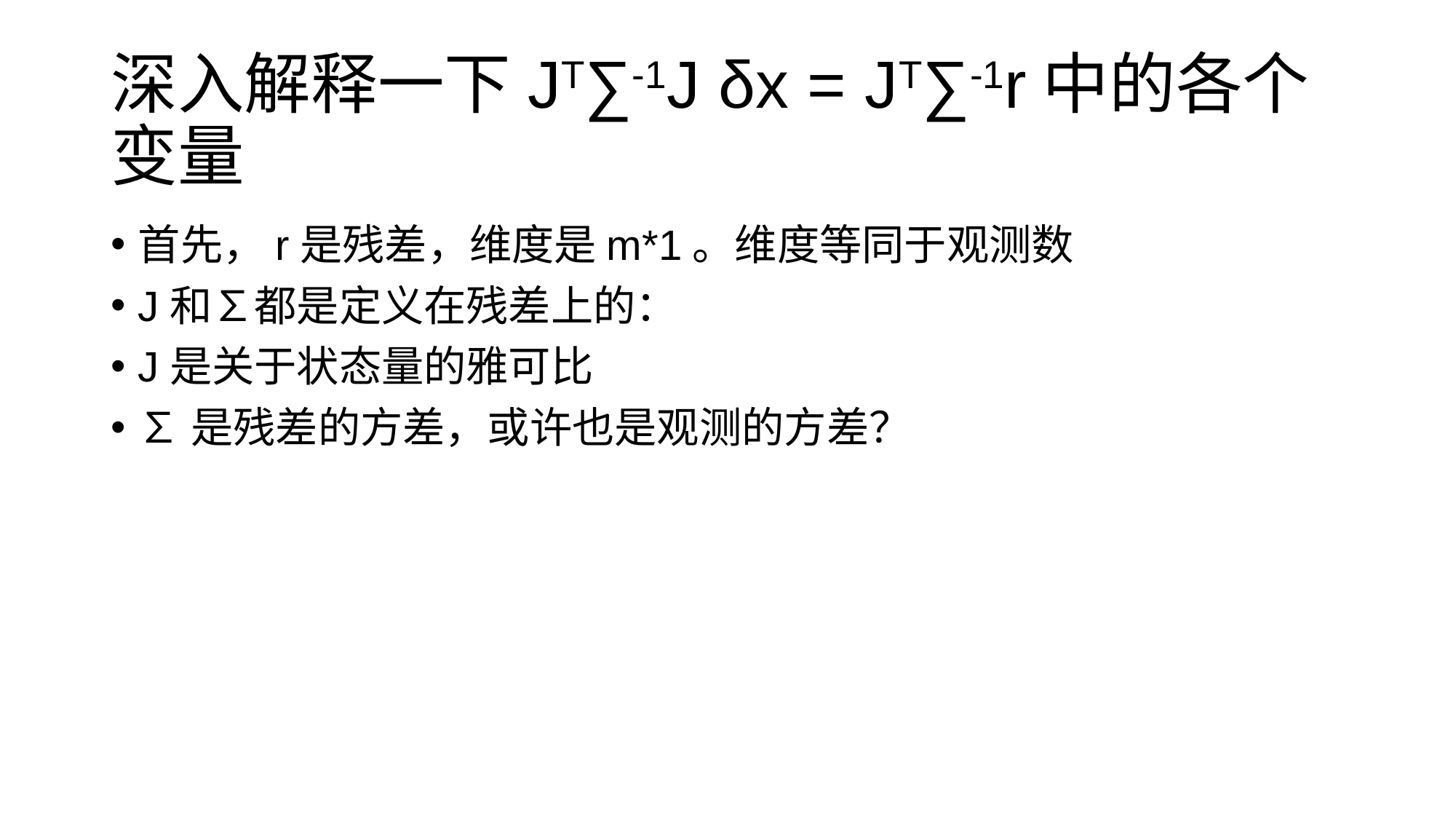

# 深入解释一下JT∑-1J δx = JT∑-1r中的各个变量
首先，r是残差，维度是m*1。维度等同于观测数
J和∑都是定义在残差上的：
J是关于状态量的雅可比
∑是残差的方差，或许也是观测的方差？